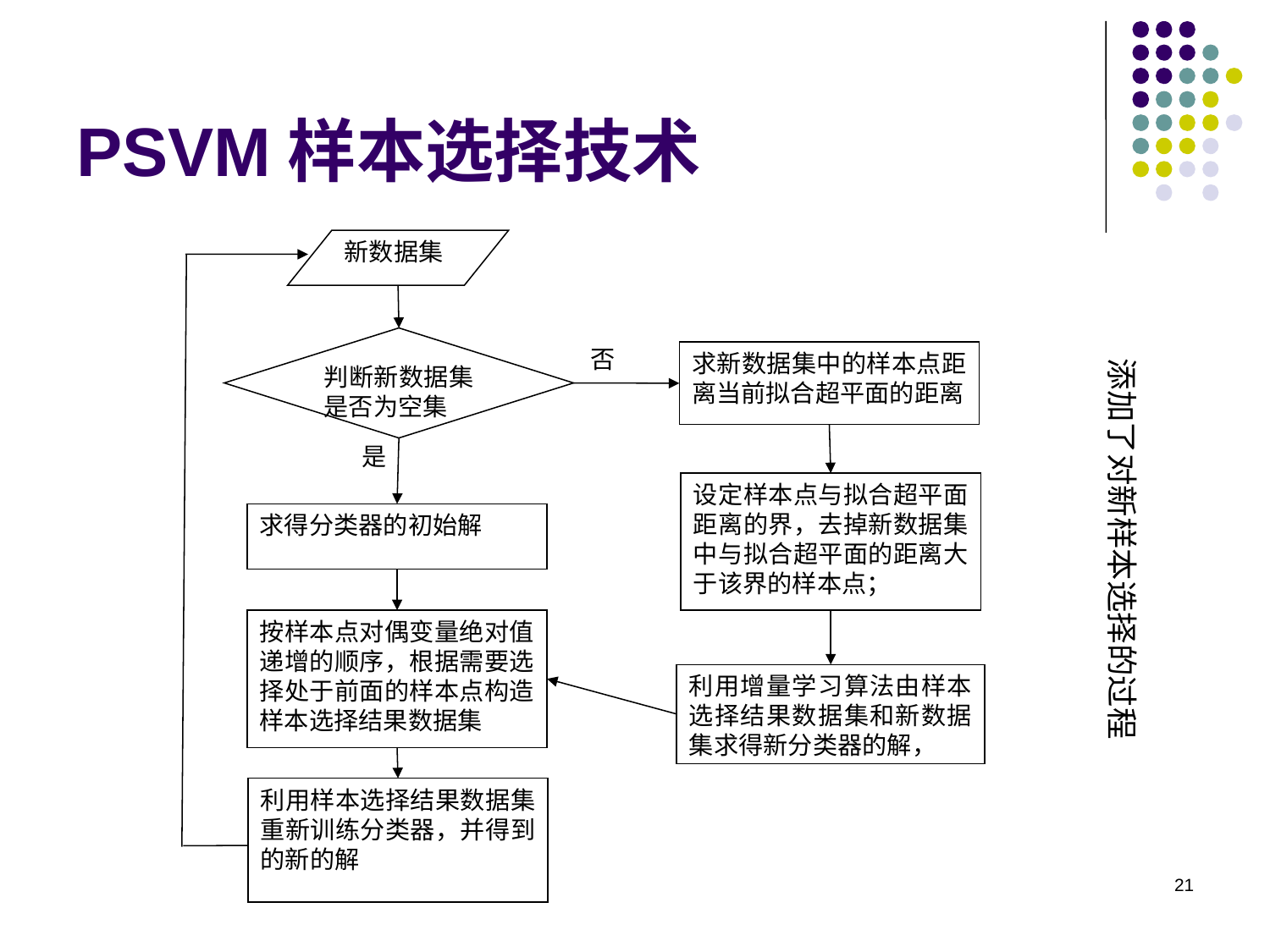

# PSVM样本选择技术

新数据集

判断新数据集是否为空集
否
求新数据集中的样本点距离当前拟合超平面的距离
是
设定样本点与拟合超平面距离的界，去掉新数据集中与拟合超平面的距离大于该界的样本点；

求得分类器的初始解
按样本点对偶变量绝对值递增的顺序，根据需要选择处于前面的样本点构造样本选择结果数据集

利用增量学习算法由样本选择结果数据集和新数据集求得新分类器的解，

利用样本选择结果数据集重新训练分类器，并得到的新的解

添加了对新样本选择的过程
21